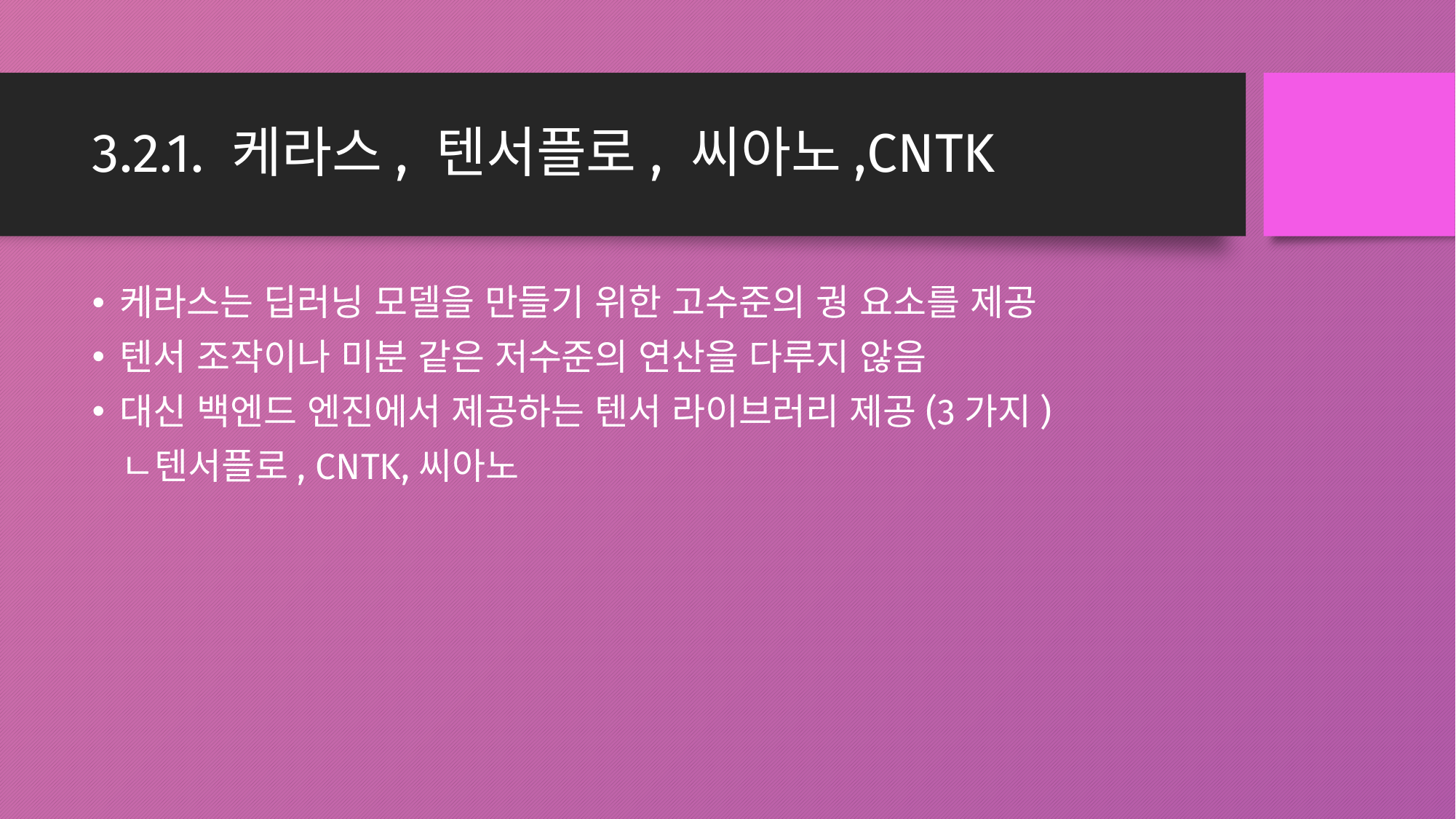

# 3.2.1. 케라스, 텐서플로, 씨아노,CNTK
케라스는 딥러닝 모델을 만들기 위한 고수준의 궝 요소를 제공
텐서 조작이나 미분 같은 저수준의 연산을 다루지 않음
대신 백엔드 엔진에서 제공하는 텐서 라이브러리 제공(3가지)
  ㄴ텐서플로, CNTK,씨아노